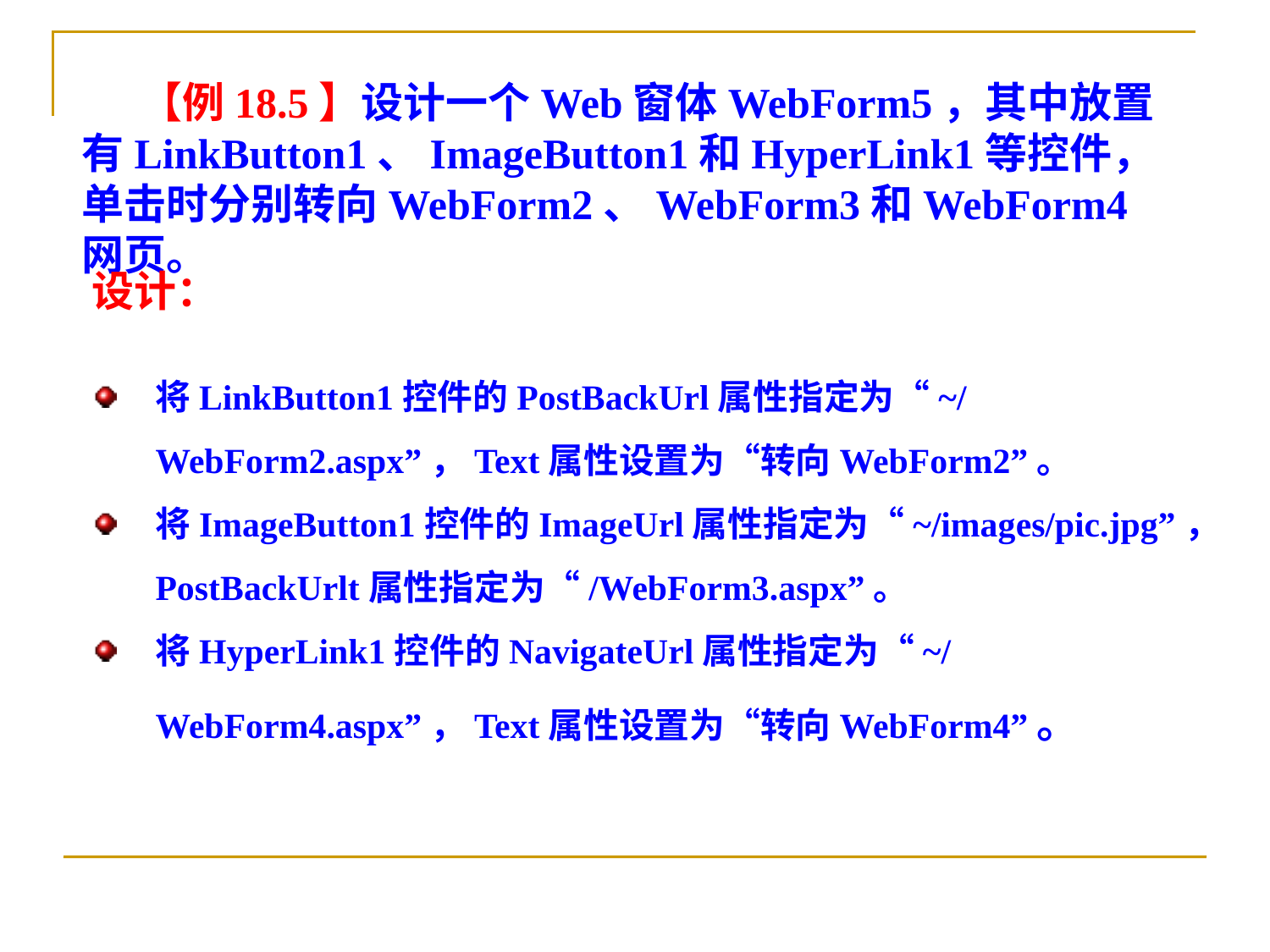

【例18.5】设计一个Web窗体WebForm5，其中放置有LinkButton1、ImageButton1和HyperLink1等控件，单击时分别转向WebForm2、WebForm3和WebForm4网页。
设计：
将LinkButton1控件的PostBackUrl属性指定为“~/WebForm2.aspx”，Text属性设置为“转向WebForm2”。
将ImageButton1控件的ImageUrl属性指定为“~/images/pic.jpg”，PostBackUrlt属性指定为“/WebForm3.aspx”。
将HyperLink1控件的NavigateUrl属性指定为“~/WebForm4.aspx”，Text属性设置为“转向WebForm4”。